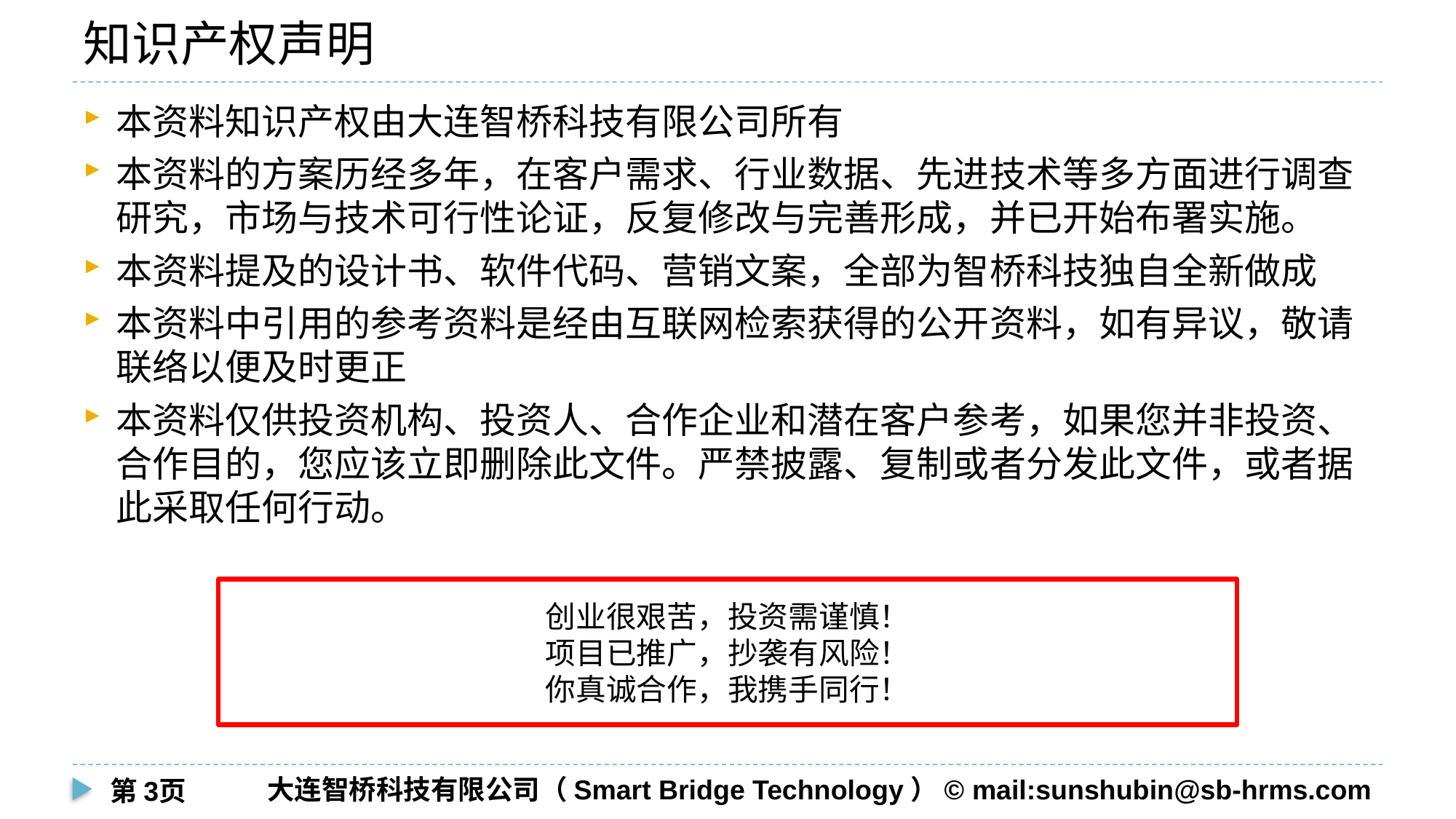

# 知识产权声明
本资料知识产权由大连智桥科技有限公司所有
本资料的方案历经多年，在客户需求、行业数据、先进技术等多方面进行调查研究，市场与技术可行性论证，反复修改与完善形成，并已开始布署实施。
本资料提及的设计书、软件代码、营销文案，全部为智桥科技独自全新做成
本资料中引用的参考资料是经由互联网检索获得的公开资料，如有异议，敬请联络以便及时更正
本资料仅供投资机构、投资人、合作企业和潜在客户参考，如果您并非投资、合作目的，您应该立即删除此文件。严禁披露、复制或者分发此文件，或者据此采取任何行动。

创业很艰苦，投资需谨慎！
项目已推广，抄袭有风险！
你真诚合作，我携手同行！
第3页